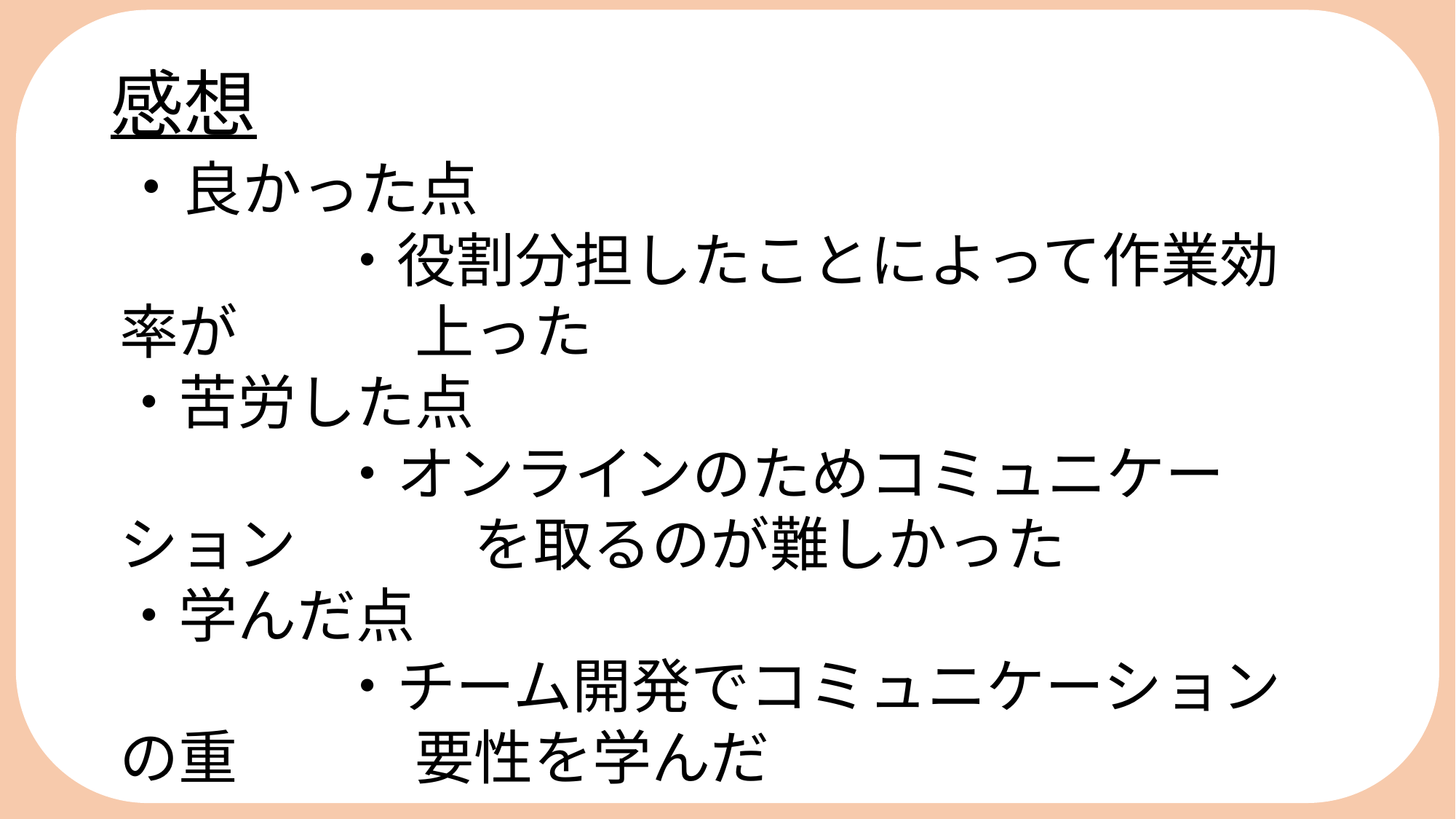

とｋ三日目
感想
・良かった点
		・役割分担したことによって作業効率が　　　上った
・苦労した点
		・オンラインのためコミュニケーション　　　を取るのが難しかった
・学んだ点
		・チーム開発でコミュニケーションの重　　　要性を学んだ